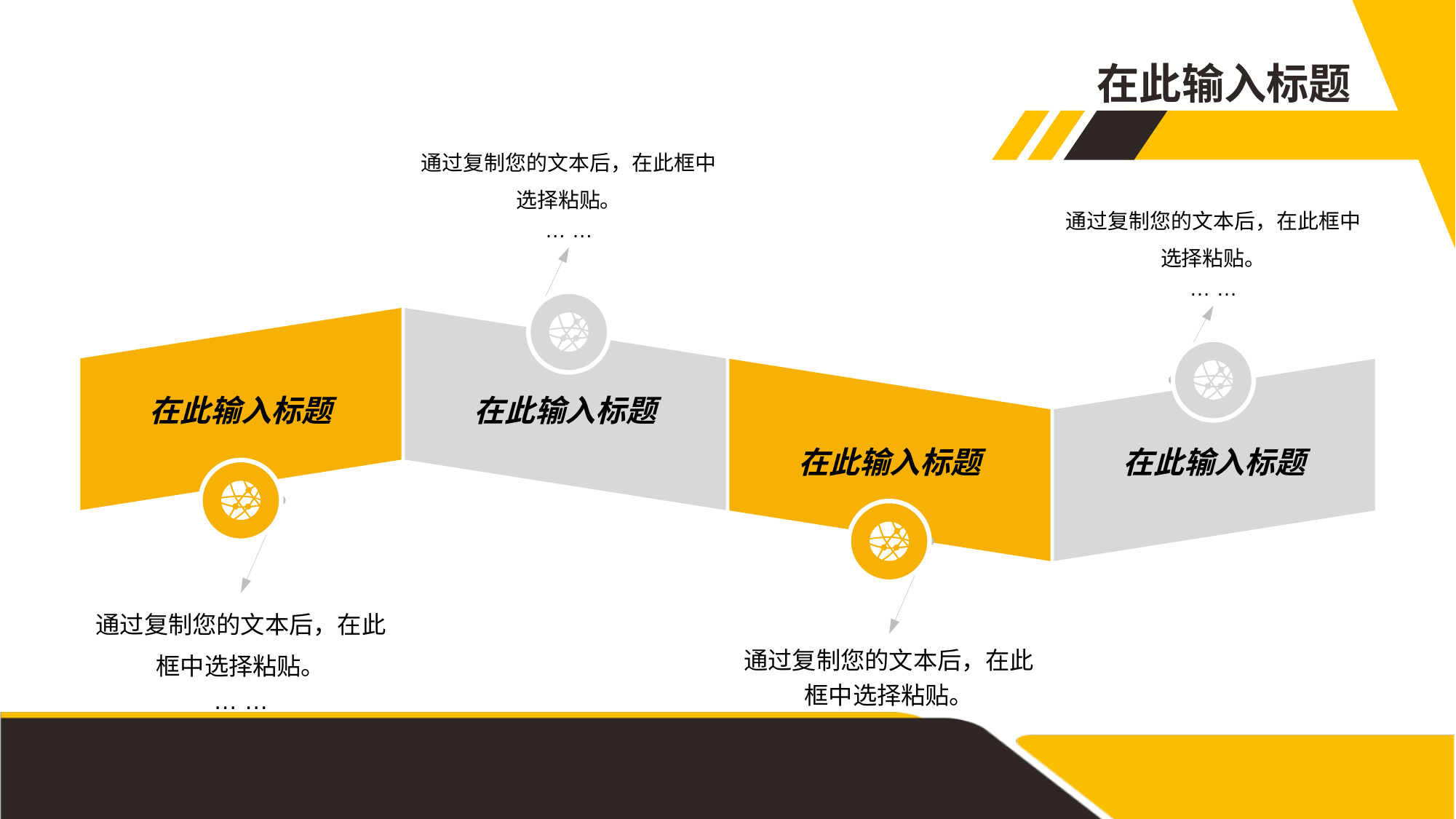

在此输入标题
通过复制您的文本后，在此框中选择粘贴。
… …
通过复制您的文本后，在此框中选择粘贴。
… …

在此输入标题
在此输入标题

在此输入标题
在此输入标题

通过复制您的文本后，在此框中选择粘贴。
… …
通过复制您的文本后，在此框中选择粘贴。